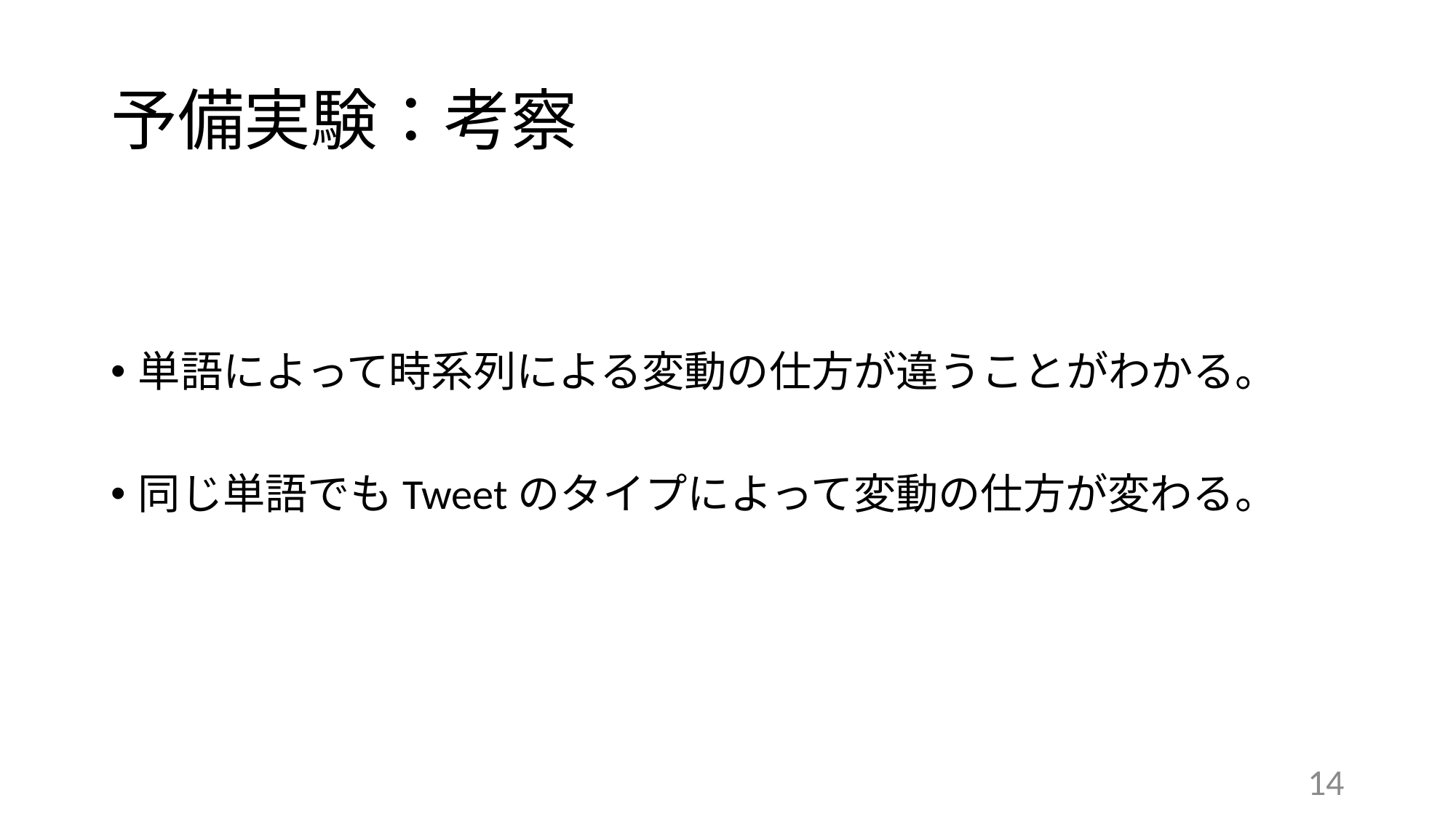

# 予備実験：考察

単語によって時系列による変動の仕方が違うことがわかる。

同じ単語でもTweetのタイプによって変動の仕方が変わる。

14